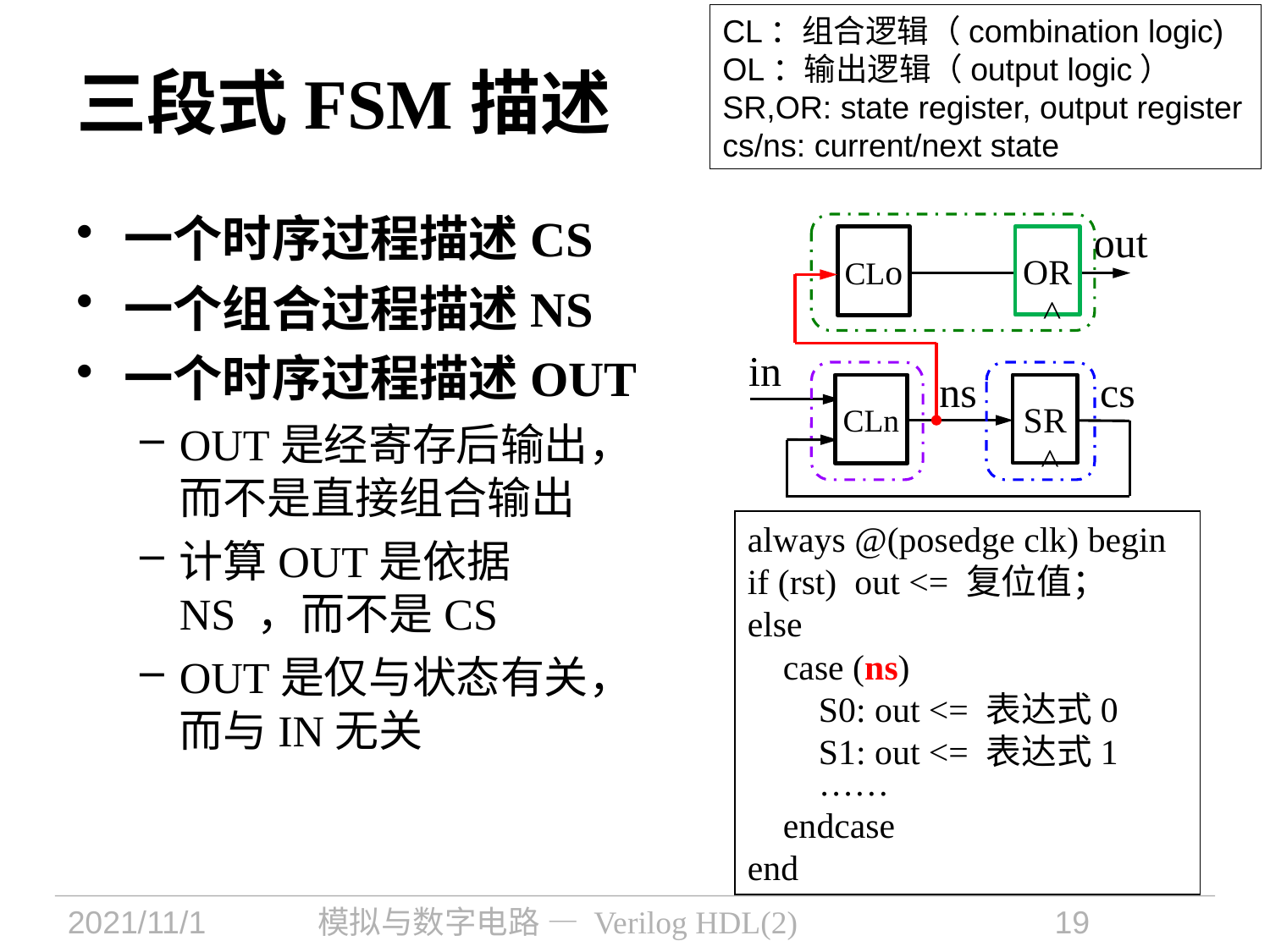

三段式FSM描述
CL：组合逻辑（combination logic)
OL：输出逻辑（output logic）
SR,OR: state register, output register
cs/ns: current/next state
一个时序过程描述CS
一个组合过程描述NS
一个时序过程描述OUT
OUT是经寄存后输出，而不是直接组合输出
计算OUT是依据NS ，而不是CS
OUT是仅与状态有关，而与IN无关
out
CLo
OR
<
in
ns
cs
CLn
SR
<

always @(posedge clk) begin
if (rst)  out <= 复位值；
else
    case (ns)
        S0: out <= 表达式0
        S1: out <= 表达式1
        ……
    endcase
end
2021/11/1
模拟与数字电路 — Verilog HDL(2)
19